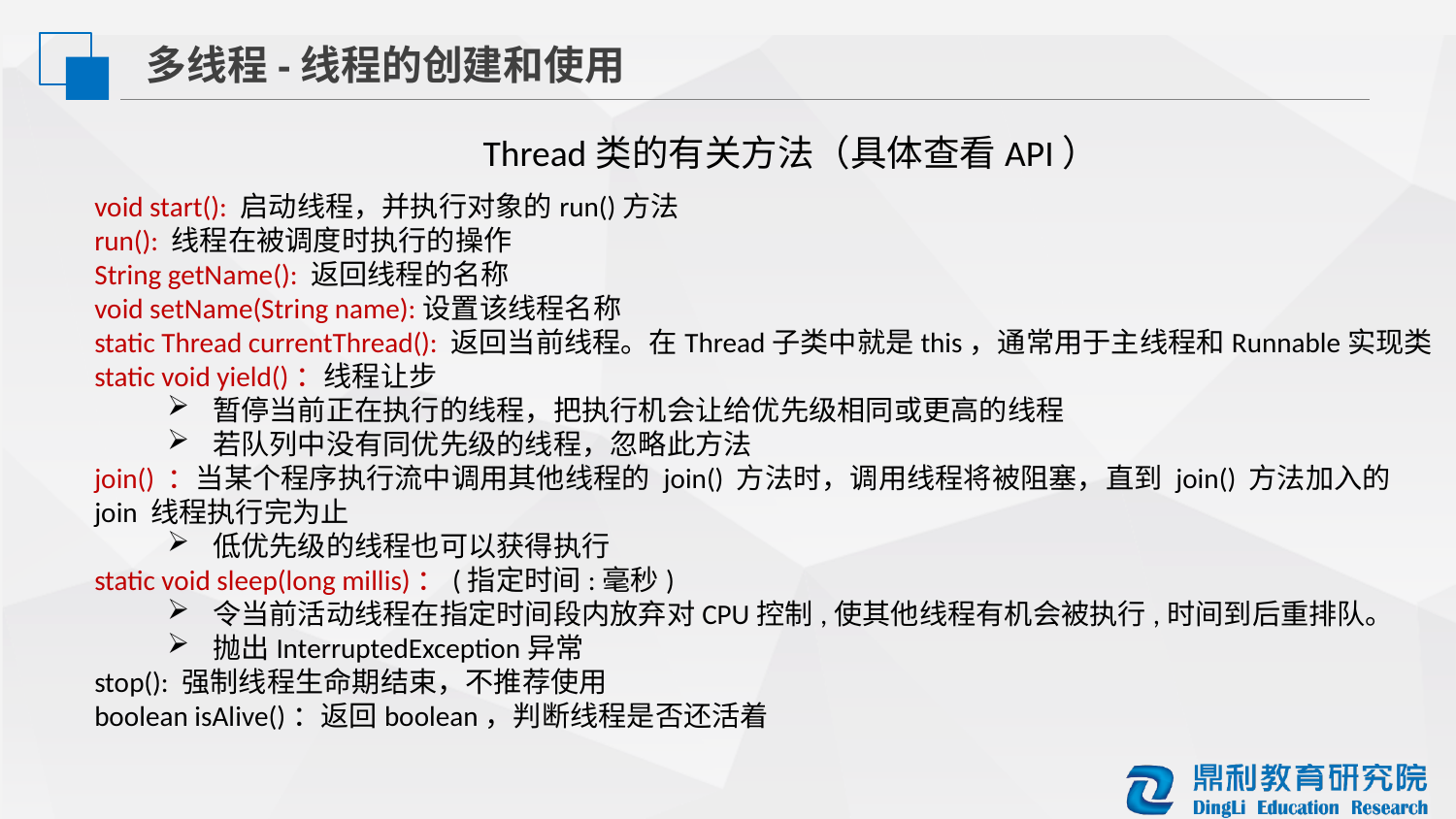

多线程-线程的创建和使用
Thread类的有关方法（具体查看API）
void start(): 启动线程，并执行对象的run()方法
run(): 线程在被调度时执行的操作
String getName(): 返回线程的名称
void setName(String name):设置该线程名称
static Thread currentThread(): 返回当前线程。在Thread子类中就是this，通常用于主线程和Runnable实现类
static void yield()：线程让步
暂停当前正在执行的线程，把执行机会让给优先级相同或更高的线程
若队列中没有同优先级的线程，忽略此方法
join() ：当某个程序执行流中调用其他线程的 join() 方法时，调用线程将被阻塞，直到 join() 方法加入的 join 线程执行完为止
低优先级的线程也可以获得执行
static void sleep(long millis)：(指定时间:毫秒)
令当前活动线程在指定时间段内放弃对CPU控制,使其他线程有机会被执行,时间到后重排队。
抛出InterruptedException异常
stop(): 强制线程生命期结束，不推荐使用
boolean isAlive()：返回boolean，判断线程是否还活着